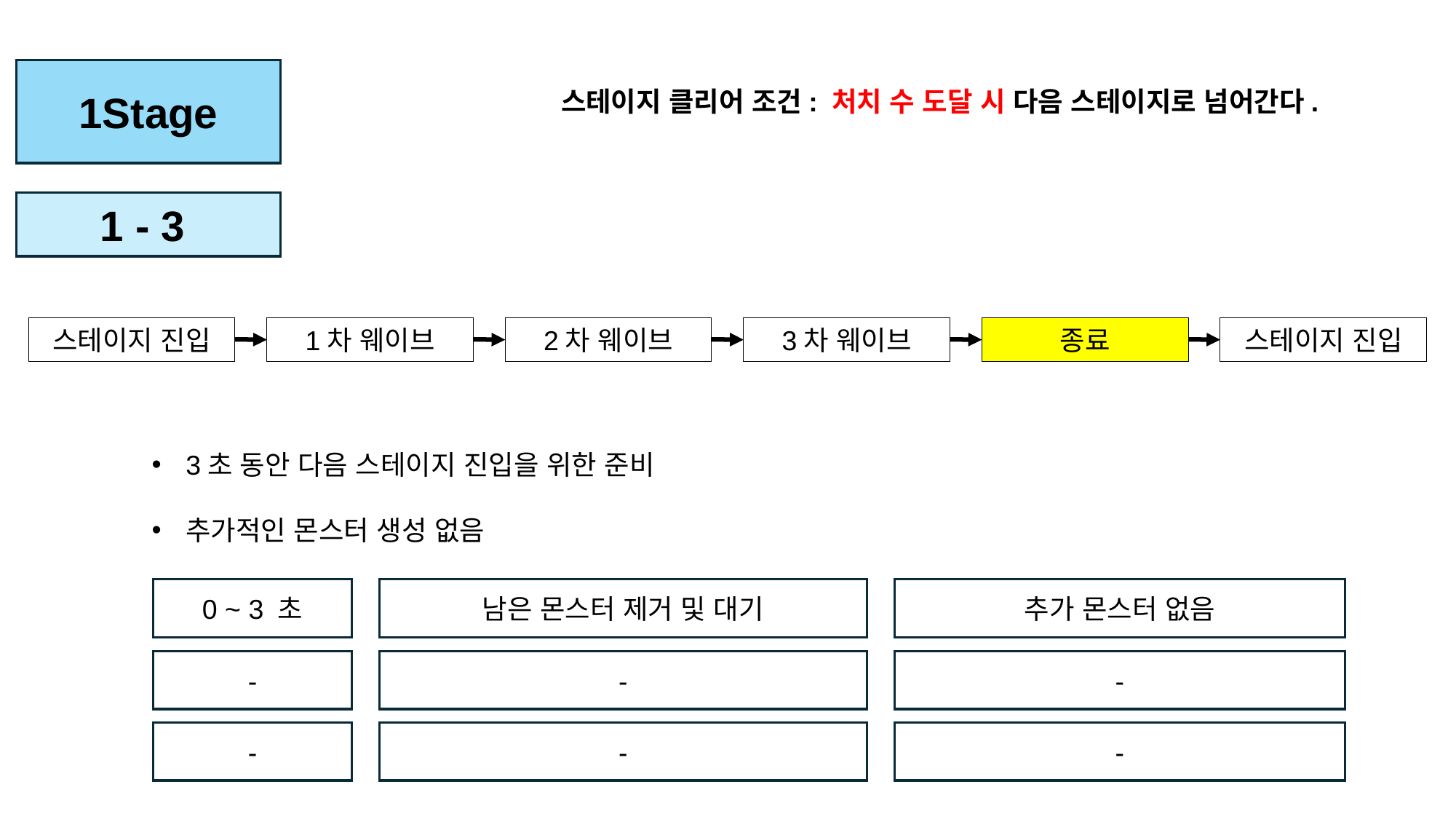

1Stage
스테이지 클리어 조건: 처치 수 도달 시 다음 스테이지로 넘어간다.
1 - 3
스테이지 진입
1차 웨이브
2차 웨이브
3차 웨이브
종료
스테이지 진입
3초 동안 다음 스테이지 진입을 위한 준비
추가적인 몬스터 생성 없음
0 ~ 3 초
남은 몬스터 제거 및 대기
추가 몬스터 없음
-
-
-
-
-
-